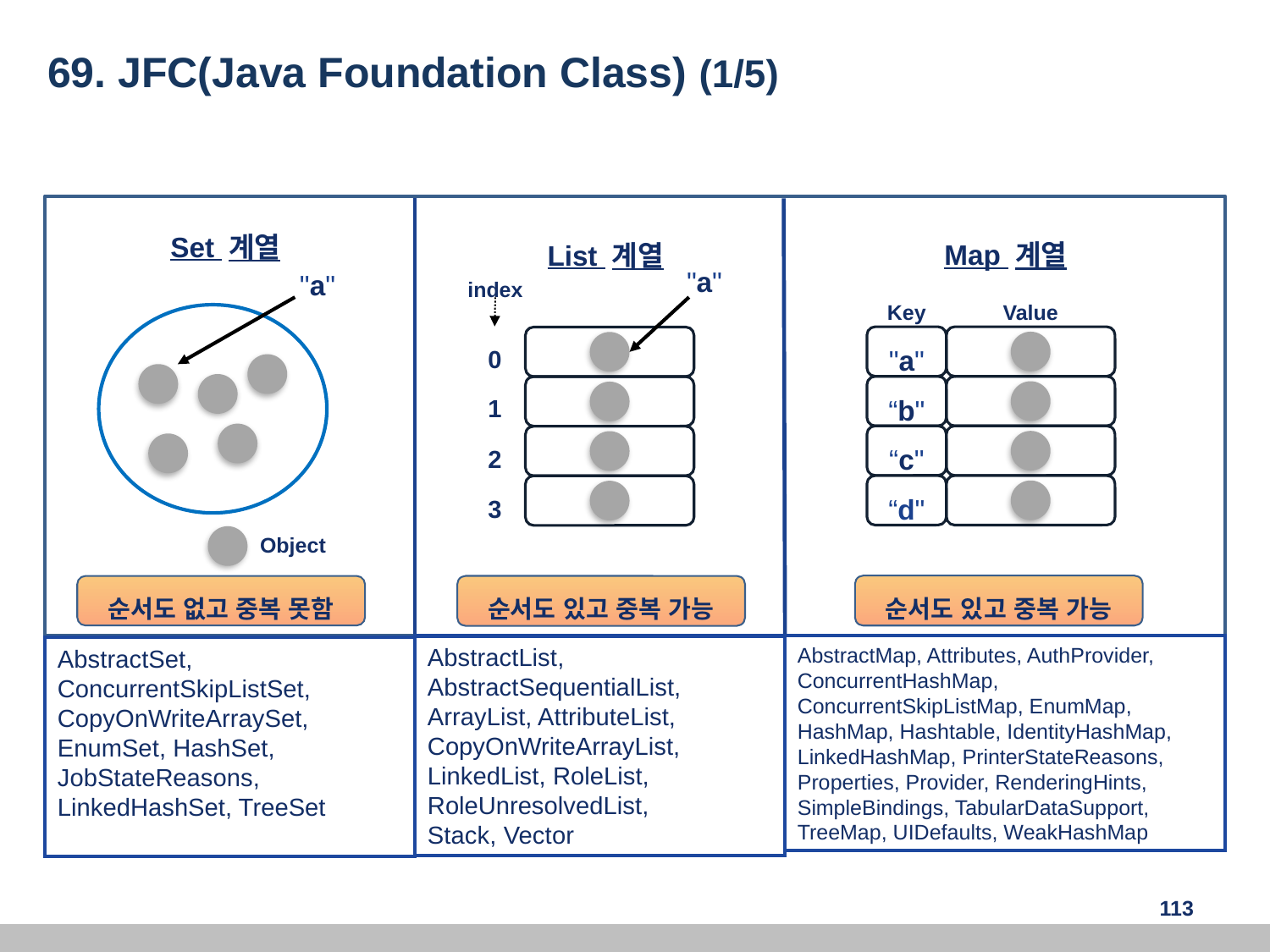

69. JFC(Java Foundation Class) (1/5)

Set 계열
"a"

Object

순서도 없고 중복 못함
AbstractSet, ConcurrentSkipListSet, CopyOnWriteArraySet, EnumSet, HashSet, JobStateReasons, LinkedHashSet, TreeSet

Map 계열
Key
Value

"a"

“b"

“c"

“d"

순서도 있고 중복 가능
AbstractMap, Attributes, AuthProvider, ConcurrentHashMap, ConcurrentSkipListMap, EnumMap, HashMap, Hashtable, IdentityHashMap, LinkedHashMap, PrinterStateReasons, Properties, Provider, RenderingHints, SimpleBindings, TabularDataSupport, TreeMap, UIDefaults, WeakHashMap
List 계열
"a"

index
0
1
2
3
순서도 있고 중복 가능
AbstractList, AbstractSequentialList, ArrayList, AttributeList, CopyOnWriteArrayList, LinkedList, RoleList, RoleUnresolvedList,
Stack, Vector
113